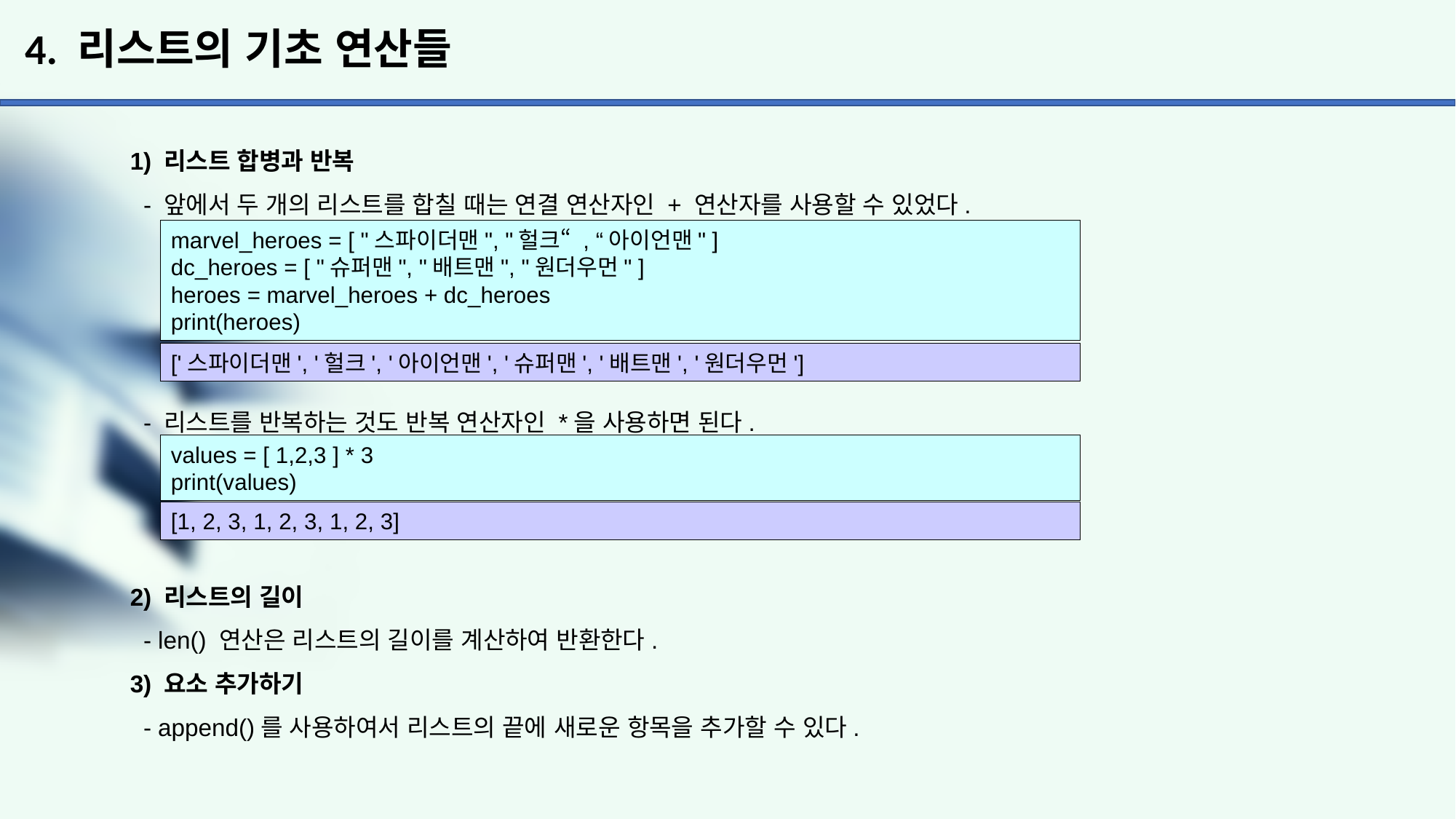

# 4. 리스트의 기초 연산들
1) 리스트 합병과 반복
  - 앞에서 두 개의 리스트를 합칠 때는 연결 연산자인 + 연산자를 사용할 수 있었다.

  - 리스트를 반복하는 것도 반복 연산자인 *을 사용하면 된다.

2) 리스트의 길이
  - len() 연산은 리스트의 길이를 계산하여 반환한다.
3) 요소 추가하기
  - append()를 사용하여서 리스트의 끝에 새로운 항목을 추가할 수 있다.
marvel_heroes = [ "스파이더맨", "헐크“ , “아이언맨" ]
dc_heroes = [ "슈퍼맨", "배트맨", "원더우먼" ]
heroes = marvel_heroes + dc_heroes
print(heroes)
['스파이더맨', '헐크', '아이언맨', '슈퍼맨', '배트맨', '원더우먼']
values = [ 1,2,3 ] * 3
print(values)
[1, 2, 3, 1, 2, 3, 1, 2, 3]